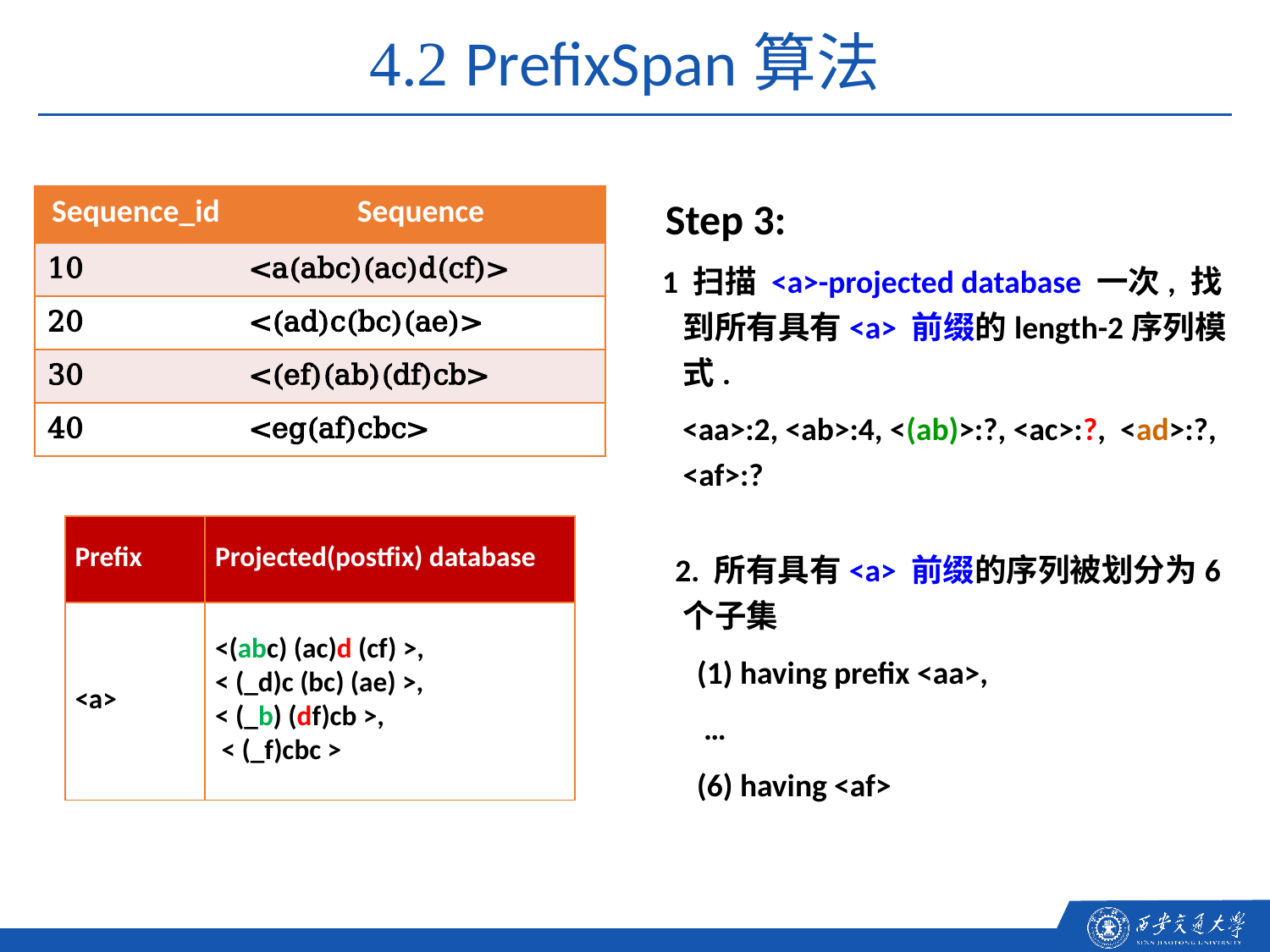

4.2 PrefixSpan算法
| Sequence\_id | Sequence |
| --- | --- |
| 10 | <a(abc)(ac)d(cf)> |
| 20 | <(ad)c(bc)(ae)> |
| 30 | <(ef)(ab)(df)cb> |
| 40 | <eg(af)cbc> |
     Step 3:
       1 扫描 <a>-projected database 一次, 找到所有具有<a> 前缀的length-2序列模式.
         <aa>:2, <ab>:4, <(ab)>:?, <ac>:?,  <ad>:?, <af>:?

        2. 所有具有<a> 前缀的序列被划分为6个子集
           (1) having prefix <aa>,
            …
           (6) having <af>
| Prefix | Projected(postfix) database |
| --- | --- |
| <a> | <(abc) (ac)d (cf) >, < (\_d)c (bc) (ae) >, < (\_b) (df)cb >, < (\_f)cbc > |